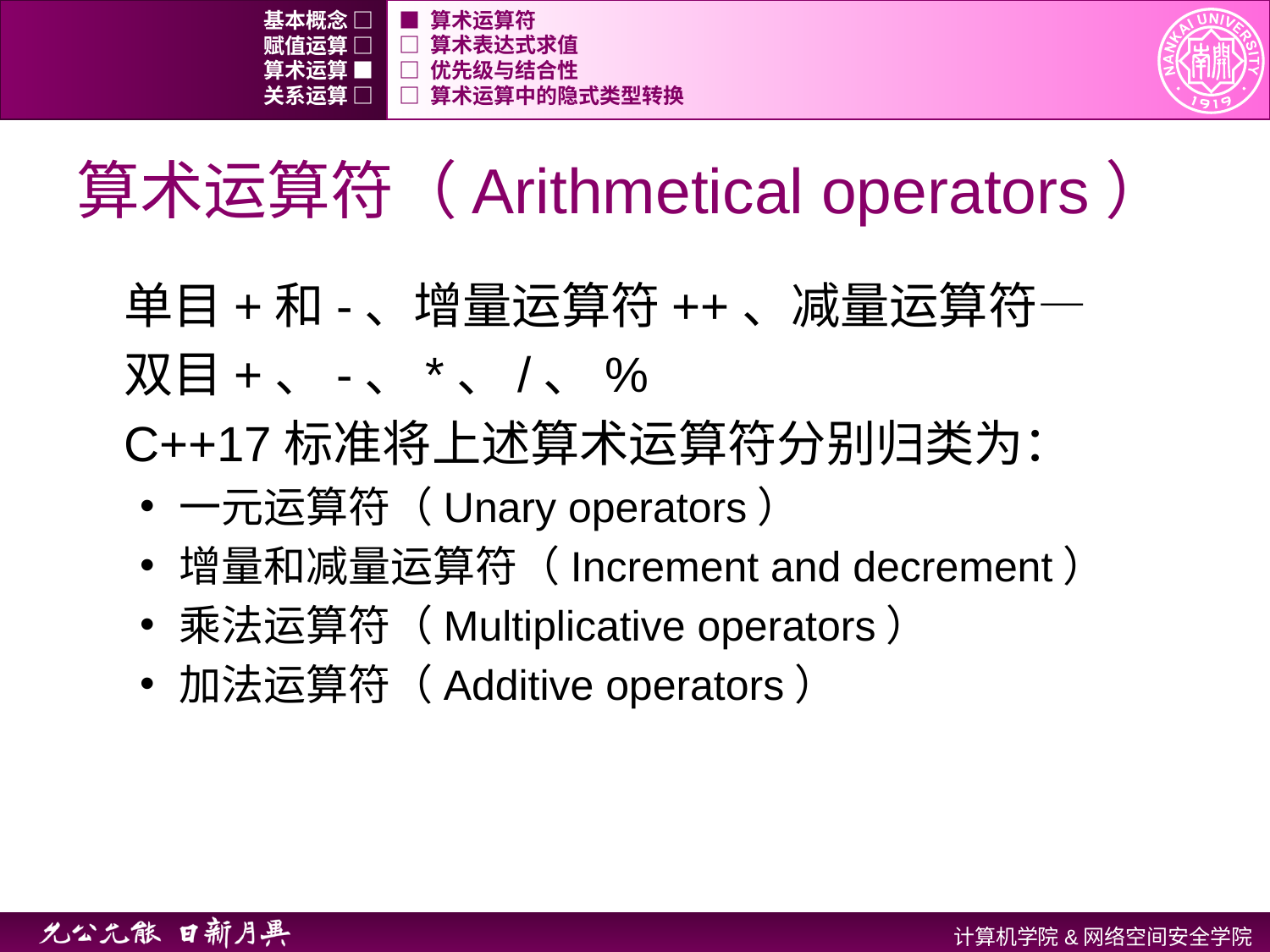

基本概念 □
■ 算术运算符
赋值运算 □
□ 算术表达式求值
算术运算 ■
□ 优先级与结合性
关系运算 □
□ 算术运算中的隐式类型转换
# 算术运算符（Arithmetical operators）
单目+和-、增量运算符++、减量运算符—
双目+、-、*、/、%
C++17标准将上述算术运算符分别归类为：
一元运算符（Unary operators）
增量和减量运算符（Increment and decrement）
乘法运算符（Multiplicative operators）
加法运算符（Additive operators）